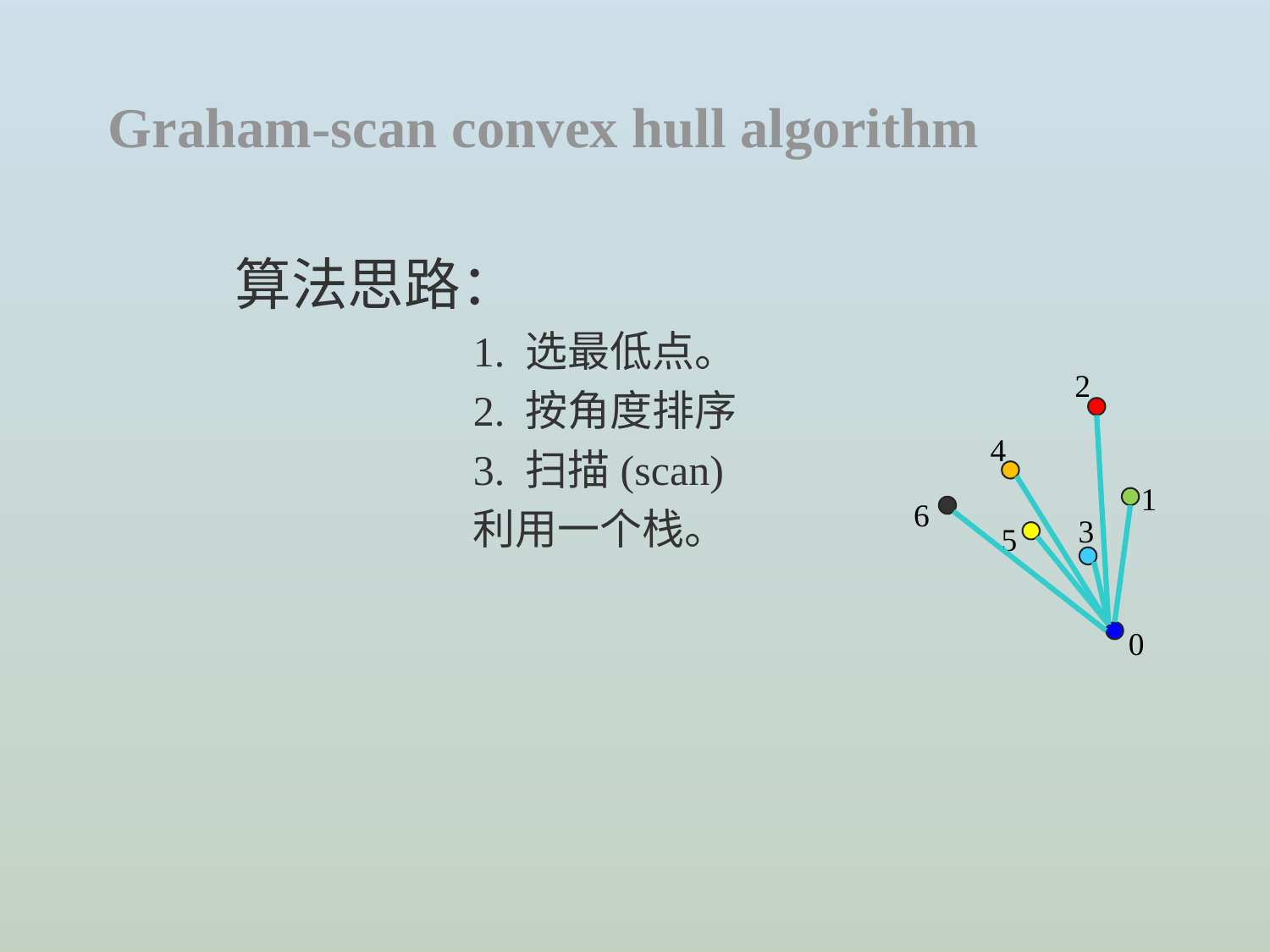

# Graham-scan convex hull algorithm

	算法思路：
		1. 选最低点。
		2. 按角度排序
		3. 扫描(scan)
		利用一个栈。

2

4

1

6

3
5

0